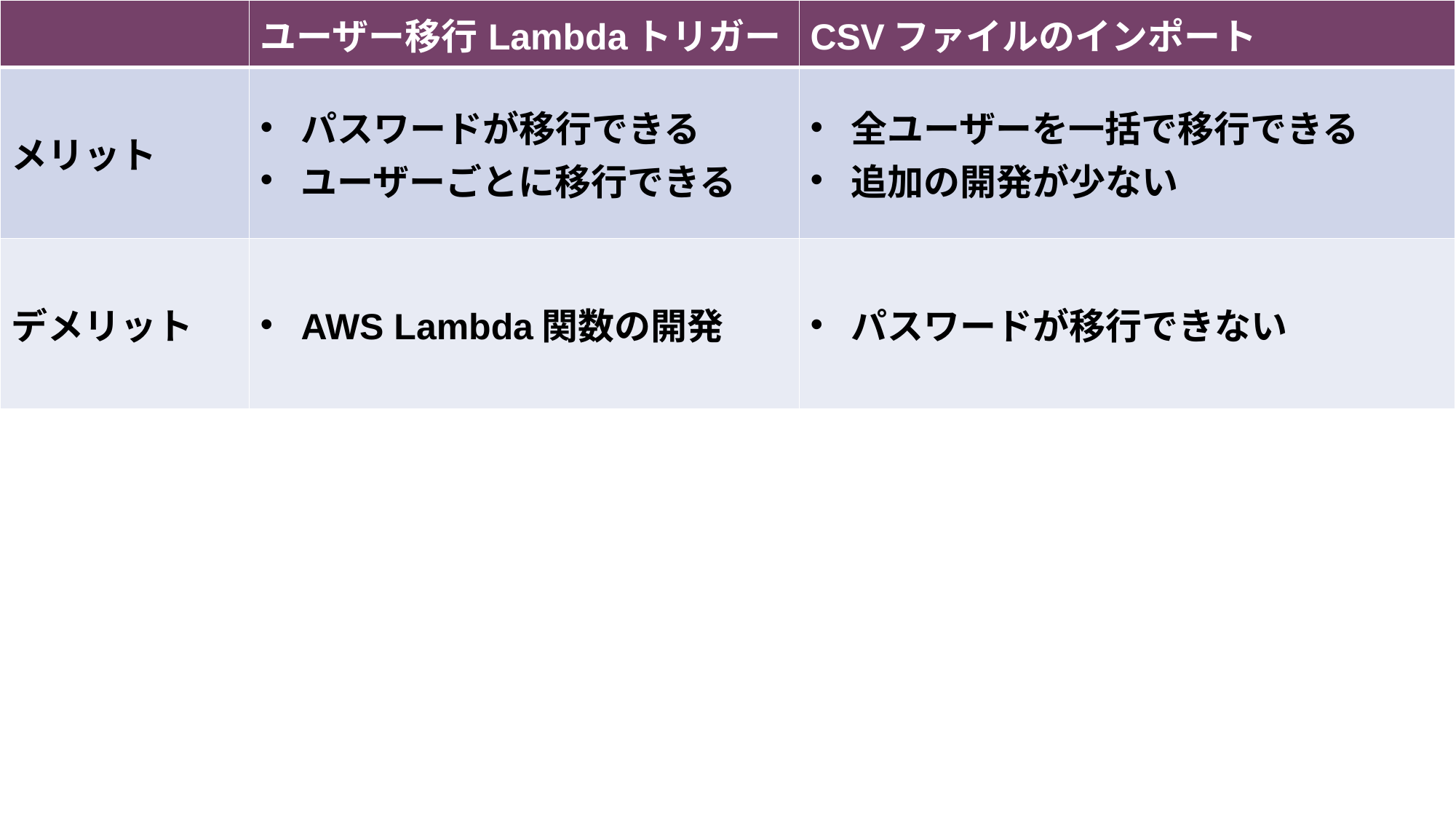

|  | ユーザー移行Lambdaトリガー | CSVファイルのインポート |
| --- | --- | --- |
| メリット | パスワードが移行できる ユーザーごとに移行できる | 全ユーザーを一括で移行できる 追加の開発が少ない |
| デメリット | AWS Lambda関数の開発 | パスワードが移行できない |